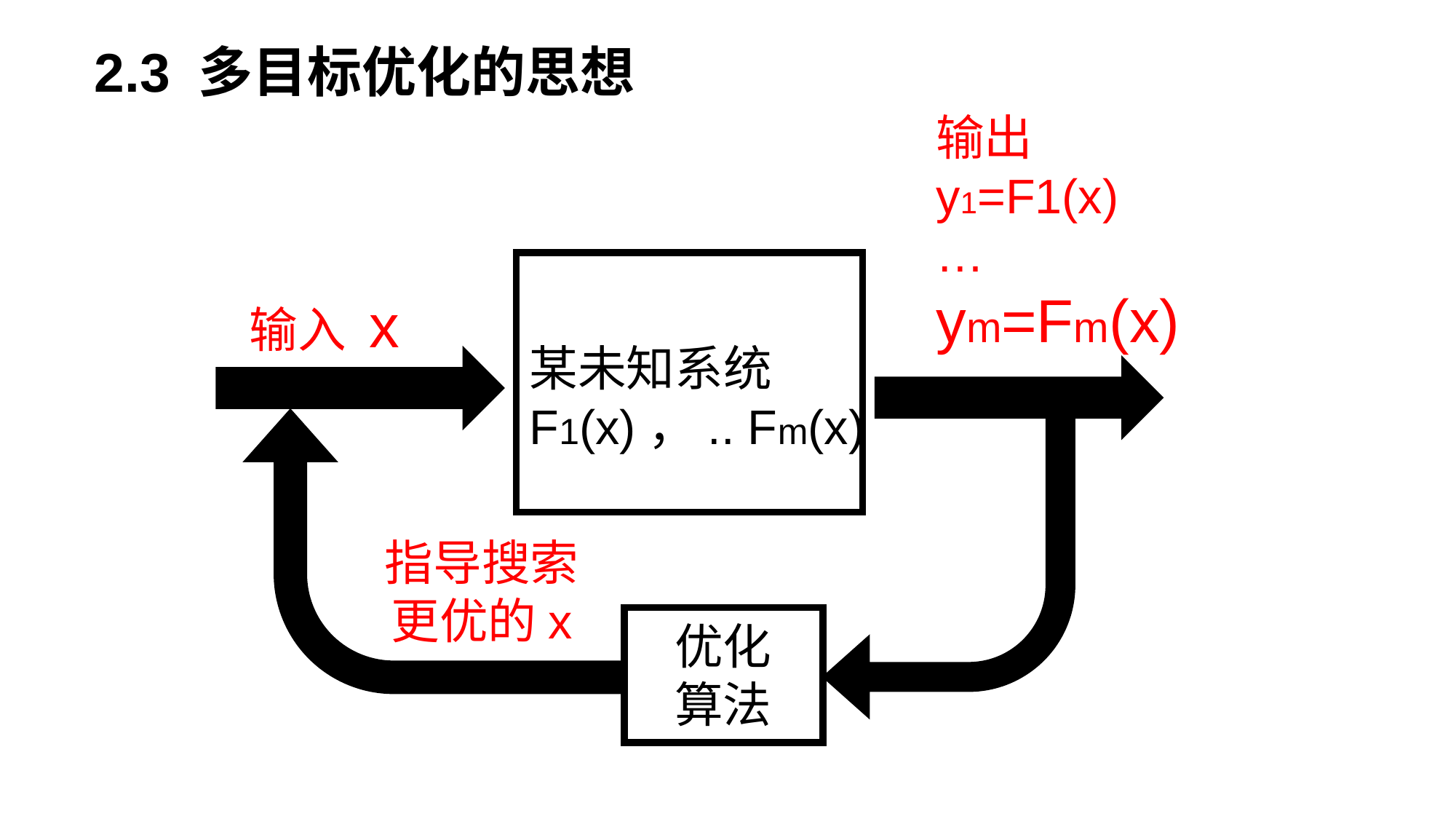

2.3 多目标优化的思想
输出
y1=F1(x)
…
ym=Fm(x)

输入 x
某未知系统
F1(x)，.. Fm(x)

指导搜索
更优的x

优化
算法